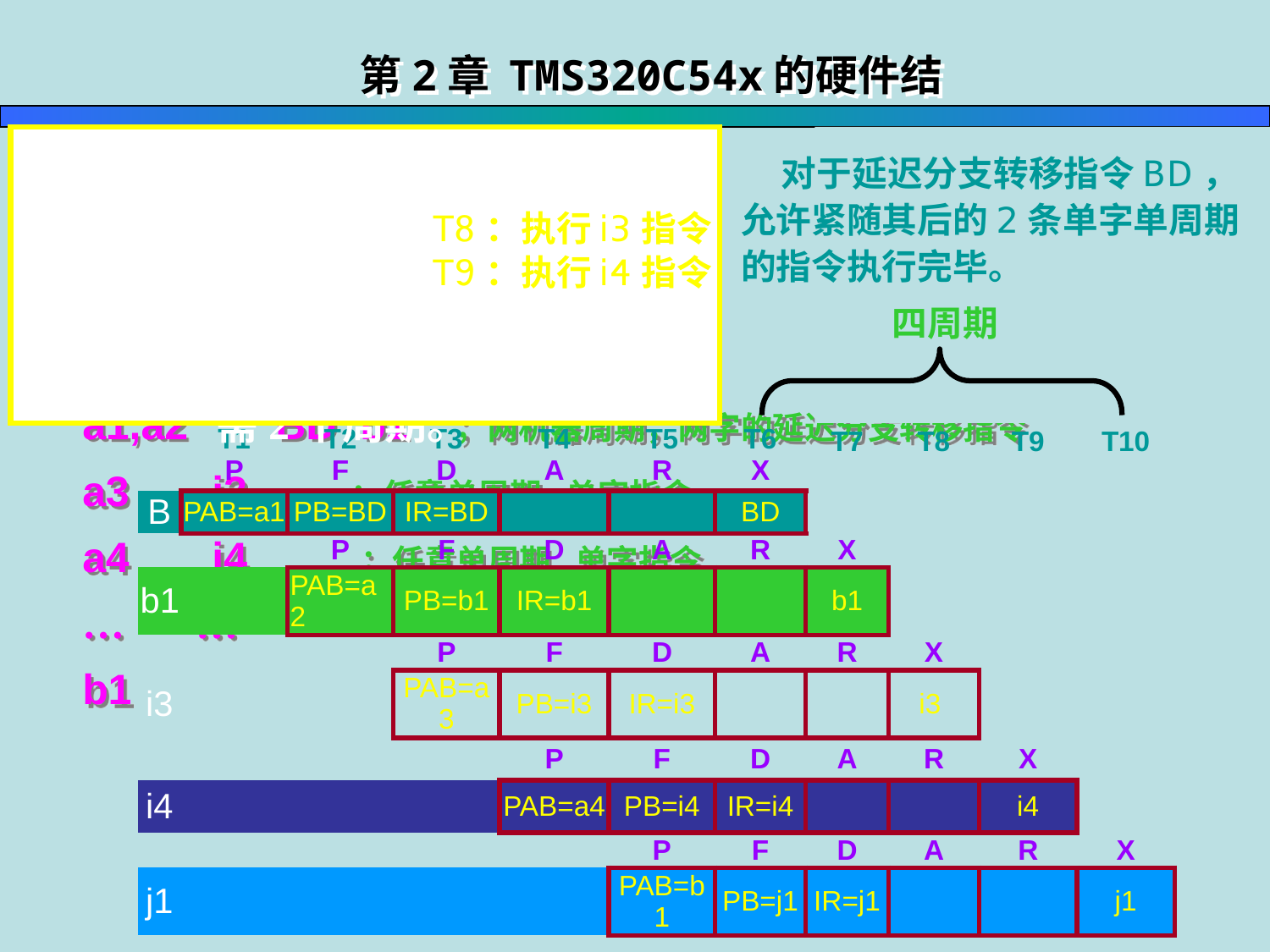

第2章 TMS320C54x的硬件结构

   a1,a2    BD  b1
   a3      i3
   a4      i4
   …      …
   b1      j1

   a1,a2    BD  b1
   a3      i3
   a4      i4
   …      …
   b1      j1
T6和T7：执行延迟分支转移,
                 需2个周期。
2. 分支转移的流水线操作
    对于延迟分支转移指令BD，
允许紧随其后的2条单字单周期
的指令执行完毕。
   T8：执行i3指令

（1）延迟分支转移
    T9：执行i4指令
T8和T9：执行i3和i4指令,
                 需2个周期。
  四周期
    地址      指令     注释
     a1,a2       BD  b1   ；两机器周期，两字的延迟分支转移指令
     a3       i3        ；任意单周期,单字指令
     a4       i4         ；任意单周期,单字指令
     …      …
     b1      j1
|  | T1 P | T2 F | T3 D | T4 A | T5 R | T6 X | T7 | T8 | T9 | T10 |
| --- | --- | --- | --- | --- | --- | --- | --- | --- | --- | --- |
| B | PAB=a1 | PB=BD | IR=BD |  |  | BD |  |  |  |  |
|  |  | P | F | D | A | R | X |  |  |  |
| b1 |  | PAB=a2 | PB=b1 | IR=b1 |  |  | b1 |  |  |  |
|  |  |  | P | F | D | A | R | X |  |  |
| i3 |  |  | PAB=a3 | PB=i3 | IR=i3 |  |  | i3 |  |  |
|  |  |  |  | P | F | D | A | R | X |  |
| i4 |  |  |  | PAB=a4 | PB=i4 | IR=i4 |  |  | i4 |  |
|  |  |  |  |  | P | F | D | A | R | X |
| j1 |  |  |  |  | PAB=b1 | PB=j1 | IR=j1 |  |  | j1 |
142